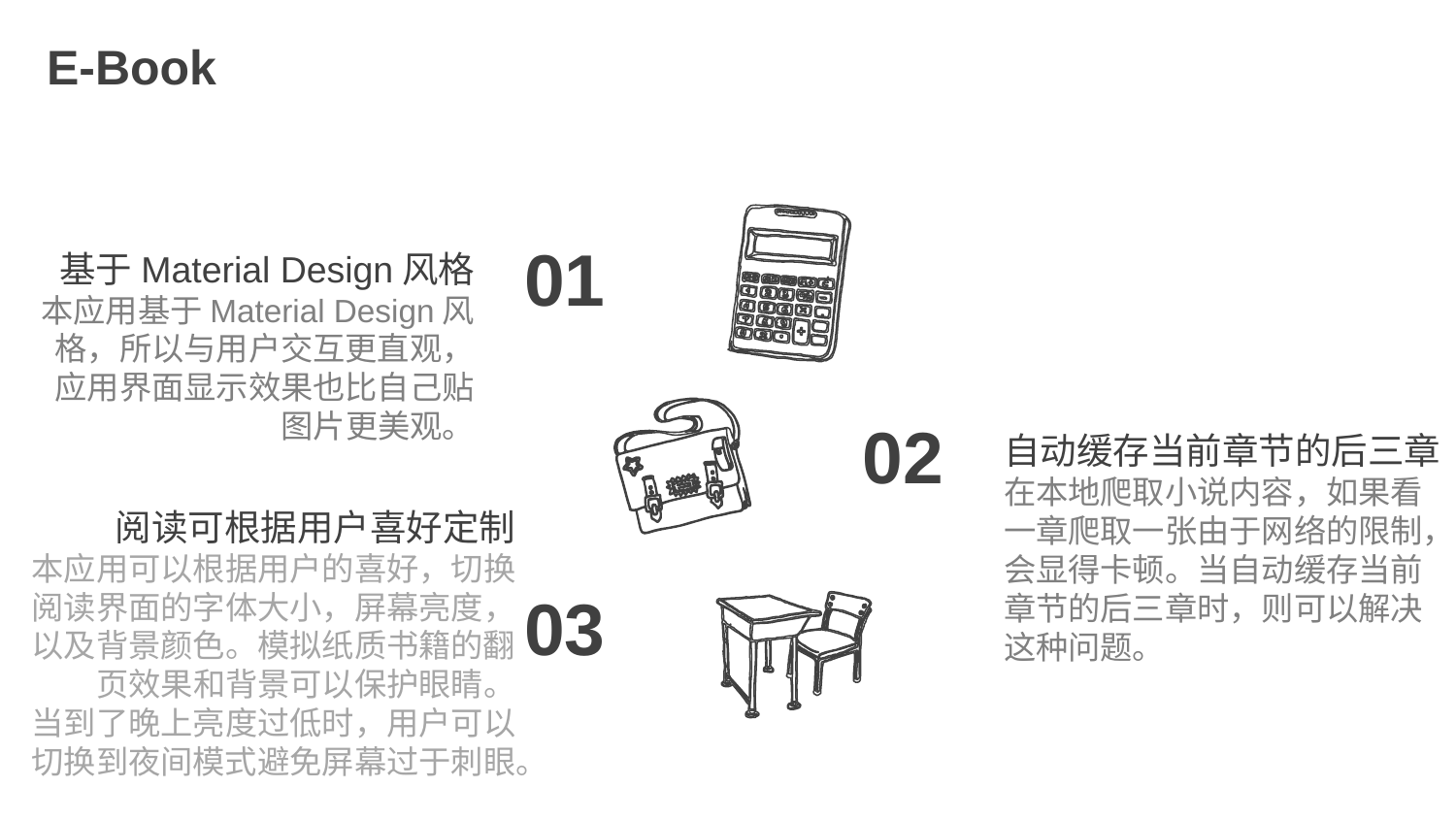

01
基于Material Design风格
本应用基于Material Design风格，所以与用户交互更直观，应用界面显示效果也比自己贴图片更美观。

02
自动缓存当前章节的后三章
在本地爬取小说内容，如果看一章爬取一张由于网络的限制，会显得卡顿。当自动缓存当前章节的后三章时，则可以解决这种问题。
阅读可根据用户喜好定制
本应用可以根据用户的喜好，切换阅读界面的字体大小，屏幕亮度，以及背景颜色。模拟纸质书籍的翻页效果和背景可以保护眼睛。
当到了晚上亮度过低时，用户可以切换到夜间模式避免屏幕过于刺眼。

03